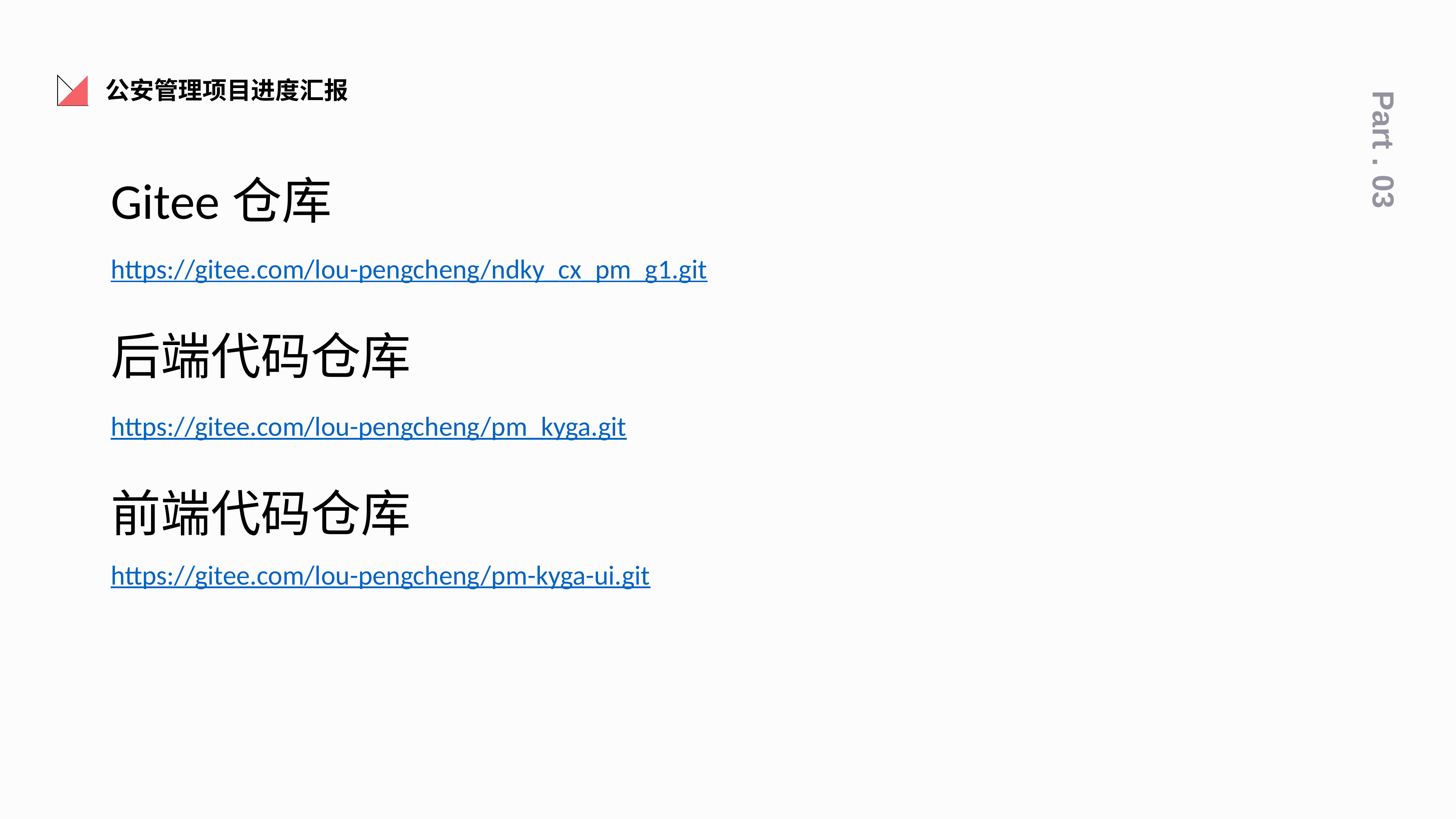

公安管理项目进度汇报
Part . 03
Gitee仓库
https://gitee.com/lou-pengcheng/ndky_cx_pm_g1.git
后端代码仓库
https://gitee.com/lou-pengcheng/pm_kyga.git
前端代码仓库
https://gitee.com/lou-pengcheng/pm-kyga-ui.git